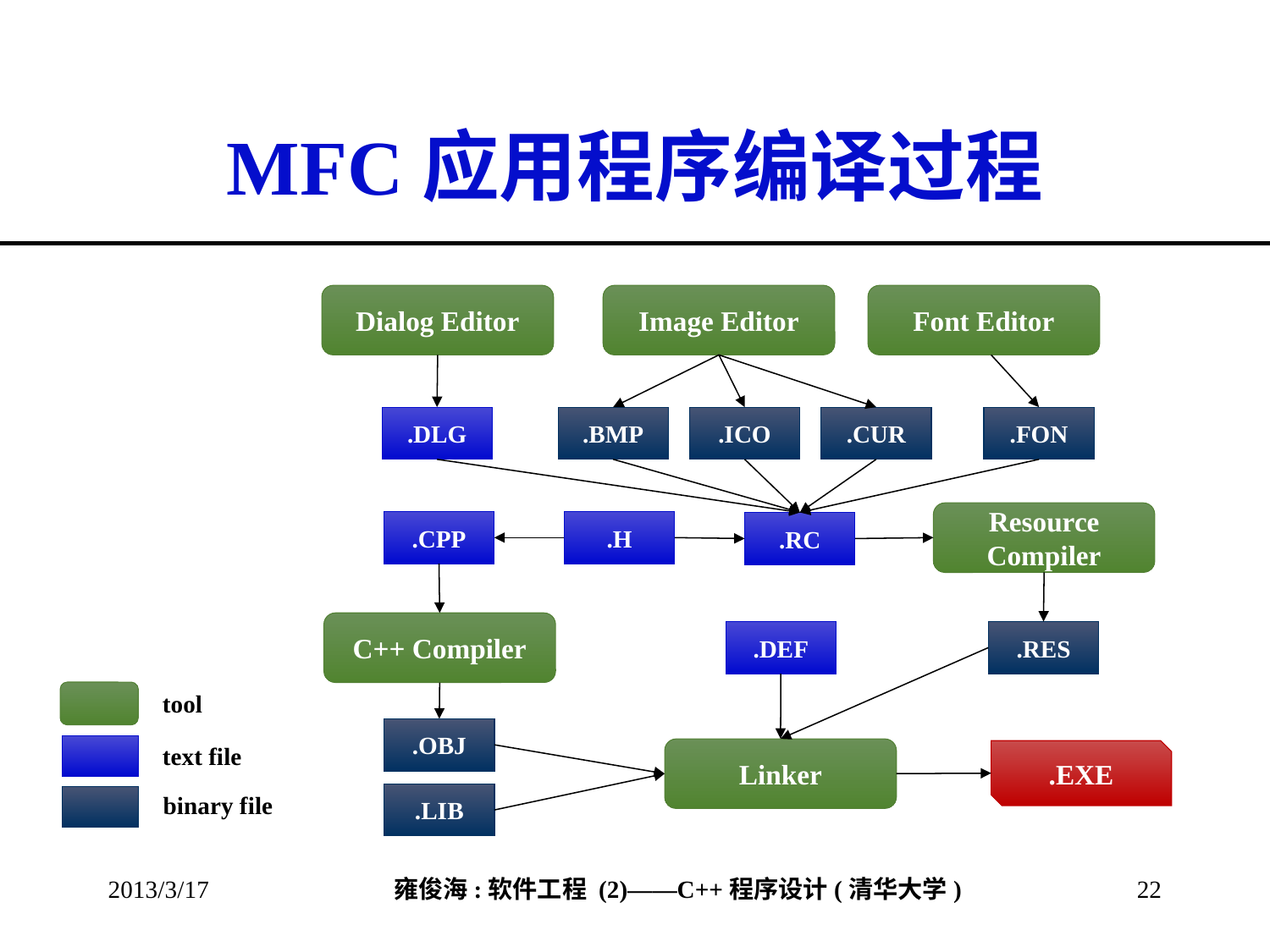

# MFC应用程序编译过程
Dialog Editor
Image Editor
Font Editor
.DLG
.BMP
.ICO
.CUR
.FON
Resource Compiler
.CPP
.H
.RC
C++ Compiler
.DEF
.RES
.OBJ
Linker
.EXE
.LIB

tool
text file

binary file

2013/3/17
22